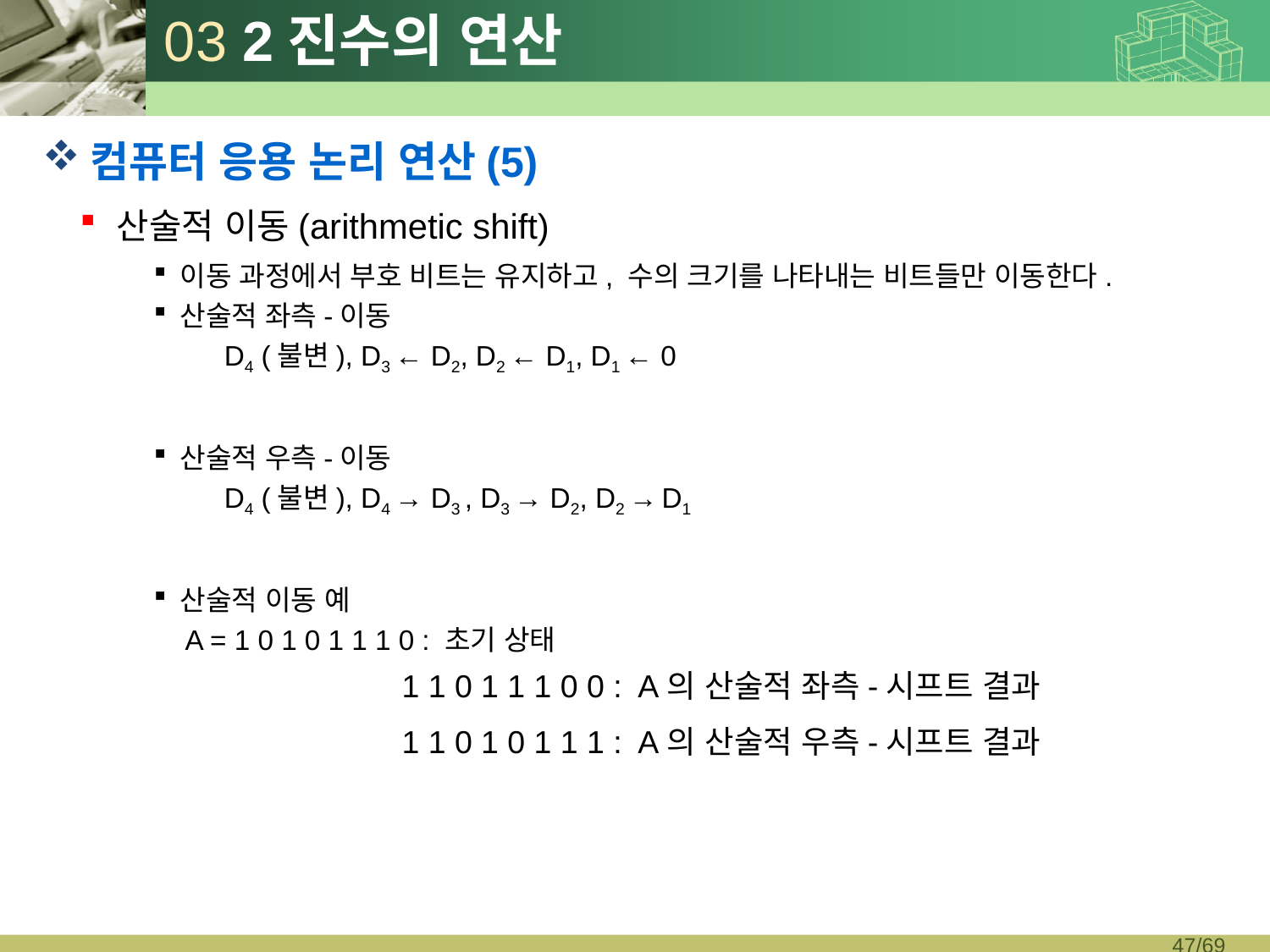

# 03 2진수의 연산
컴퓨터 응용 논리 연산(5)
산술적 이동(arithmetic shift)
이동 과정에서 부호 비트는 유지하고, 수의 크기를 나타내는 비트들만 이동한다.
산술적 좌측-이동
         D4 (불변), D3 ← D2, D2 ← D1, D1 ← 0

산술적 우측-이동
         D4 (불변), D4 → D3 , D3 → D2, D2 → D1

산술적 이동 예
    A = 1 0 1 0 1 1 1 0 : 초기 상태
           1 1 0 1 1 1 0 0 :  A의 산술적 좌측-시프트 결과
           1 1 0 1 0 1 1 1 :  A의 산술적 우측-시프트 결과